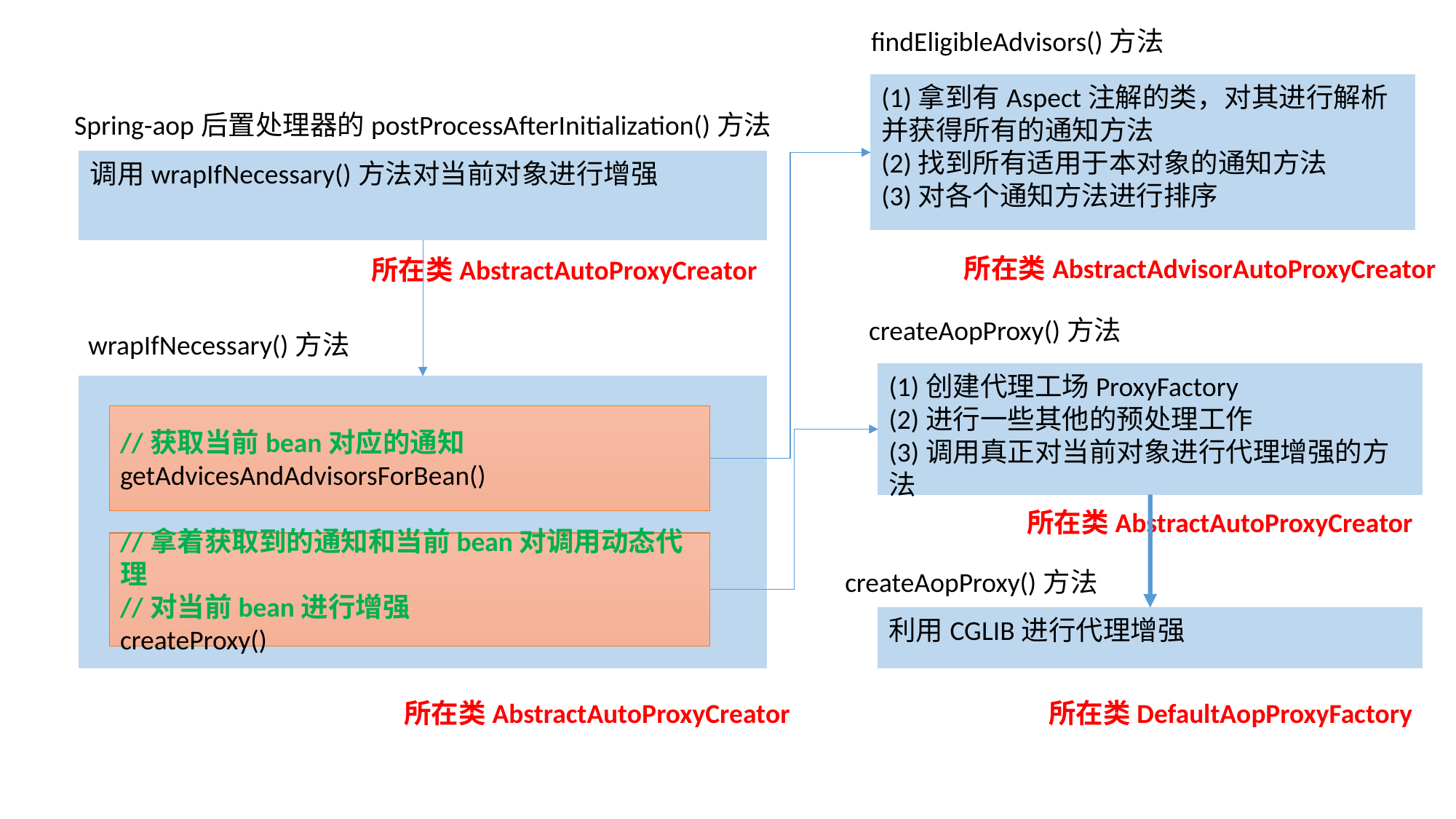

findEligibleAdvisors()方法
(1)拿到有Aspect注解的类，对其进行解析并获得所有的通知方法
(2)找到所有适用于本对象的通知方法
(3)对各个通知方法进行排序
Spring-aop后置处理器的postProcessAfterInitialization()方法
调用wrapIfNecessary()方法对当前对象进行增强
所在类AbstractAdvisorAutoProxyCreator
所在类AbstractAutoProxyCreator
createAopProxy()方法
wrapIfNecessary()方法
(1)创建代理工场ProxyFactory
(2)进行一些其他的预处理工作
(3)调用真正对当前对象进行代理增强的方法

//获取当前bean对应的通知
getAdvicesAndAdvisorsForBean()
所在类AbstractAutoProxyCreator
//拿着获取到的通知和当前bean对调用动态代理
//对当前bean进行增强
createProxy()
createAopProxy()方法
利用CGLIB进行代理增强
所在类DefaultAopProxyFactory
所在类AbstractAutoProxyCreator